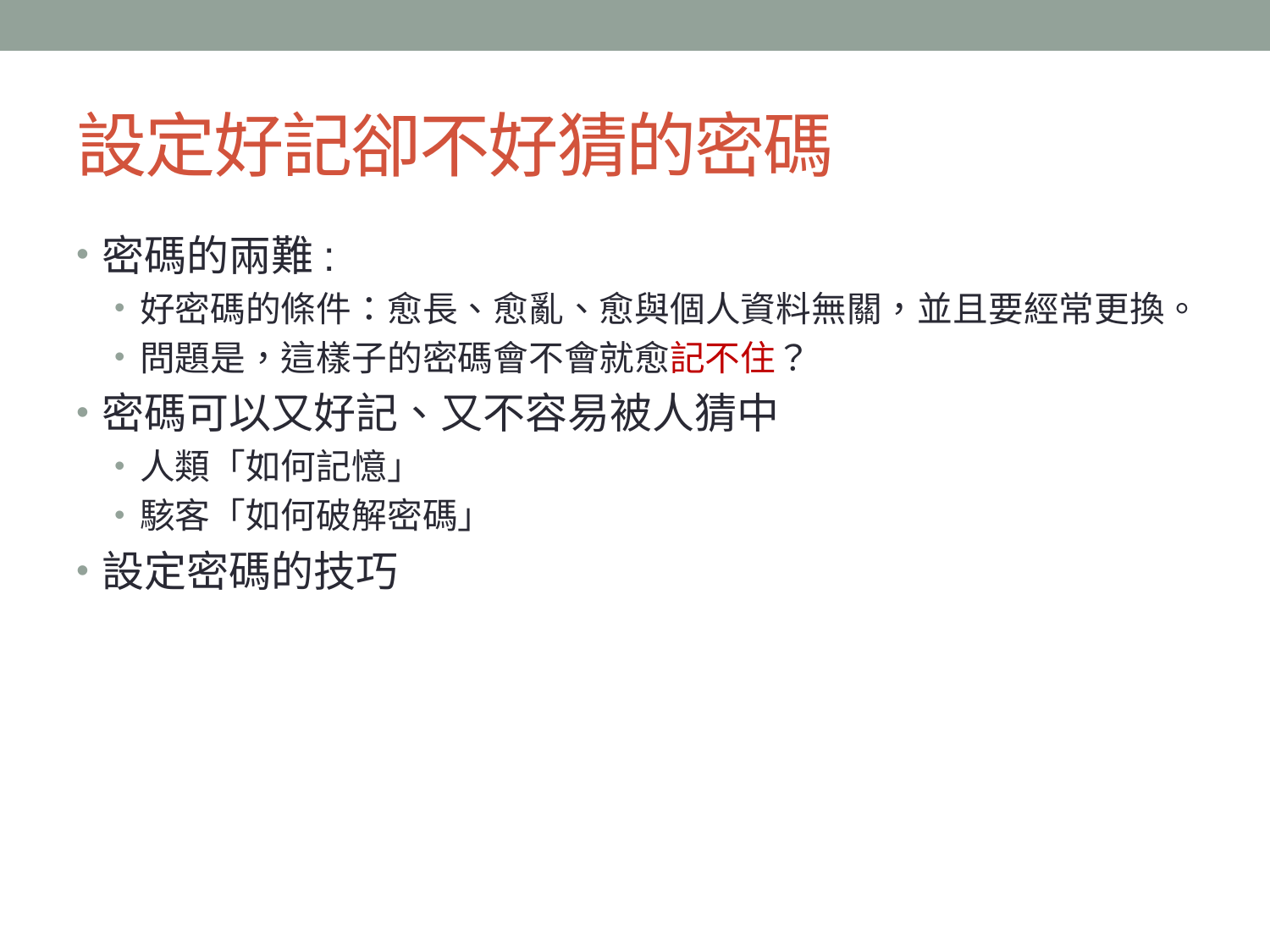

# 設定好記卻不好猜的密碼
密碼的兩難:
好密碼的條件：愈長、愈亂、愈與個人資料無關，並且要經常更換。
問題是，這樣子的密碼會不會就愈記不住？
密碼可以又好記、又不容易被人猜中
人類「如何記憶」
駭客「如何破解密碼」
設定密碼的技巧